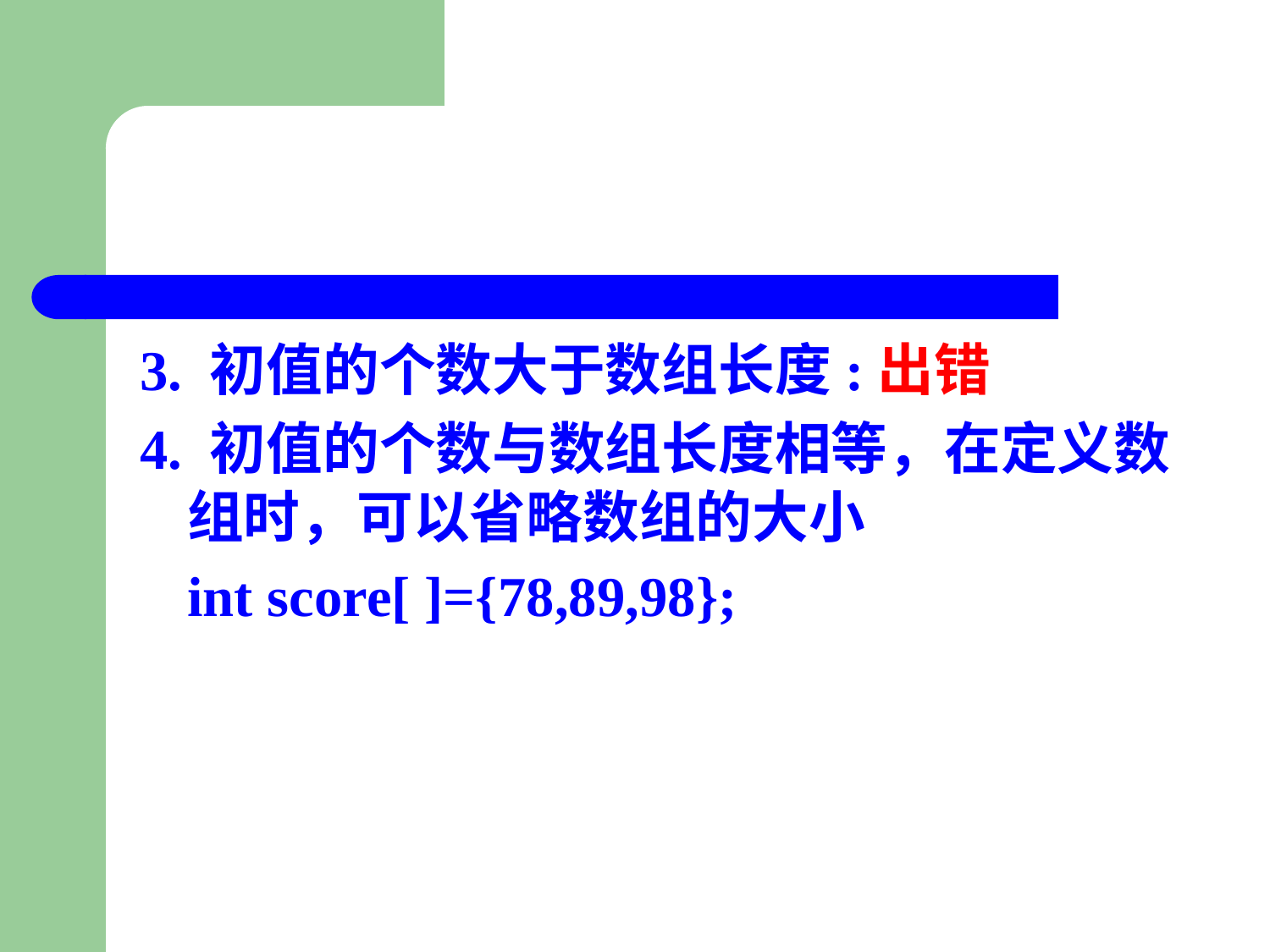

#
3. 初值的个数大于数组长度:出错
4. 初值的个数与数组长度相等，在定义数组时，可以省略数组的大小
	int score[ ]={78,89,98};